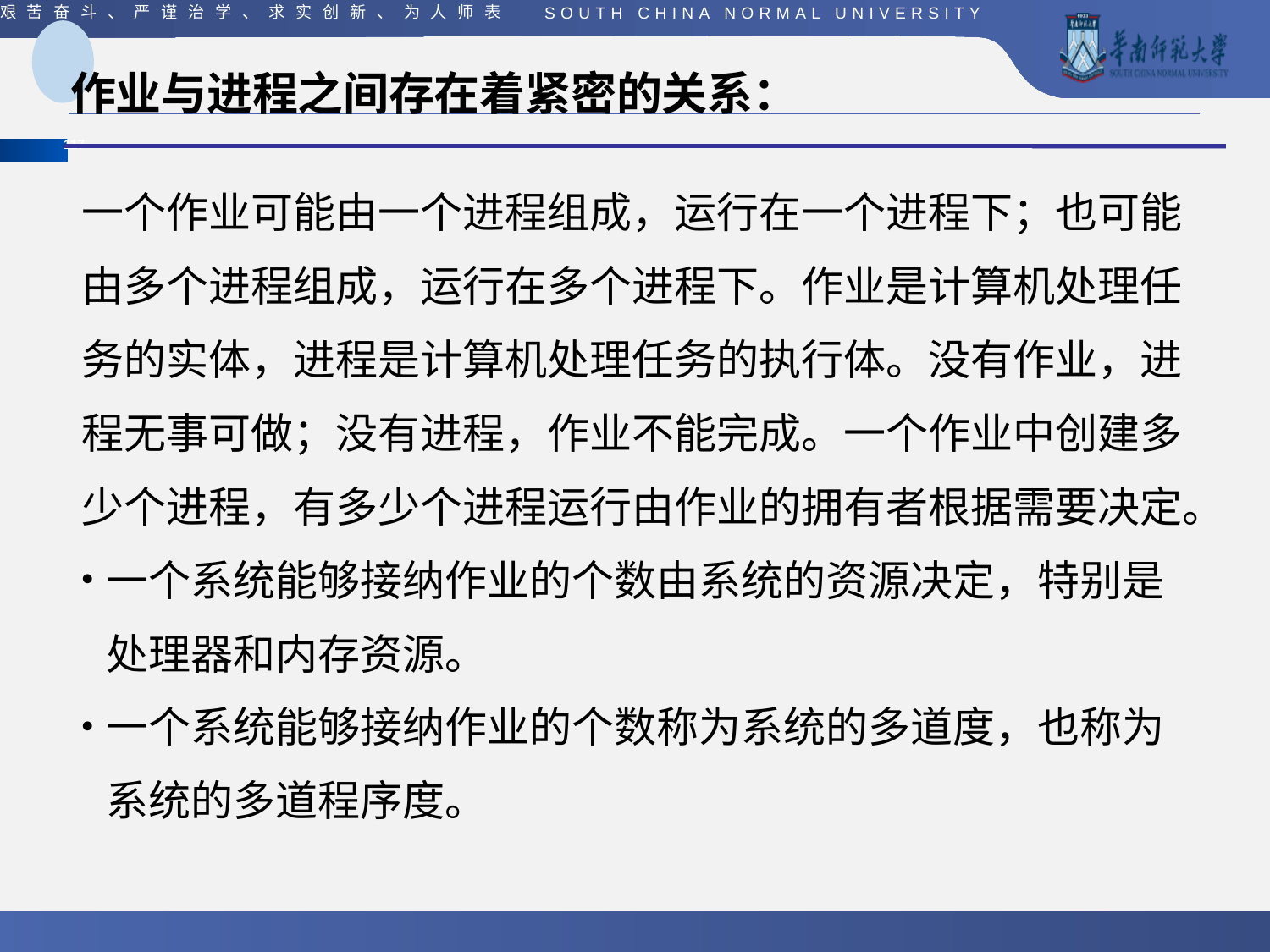

# 作业与进程之间存在着紧密的关系：
一个作业可能由一个进程组成，运行在一个进程下；也可能由多个进程组成，运行在多个进程下。作业是计算机处理任务的实体，进程是计算机处理任务的执行体。没有作业，进程无事可做；没有进程，作业不能完成。一个作业中创建多少个进程，有多少个进程运行由作业的拥有者根据需要决定。
一个系统能够接纳作业的个数由系统的资源决定，特别是处理器和内存资源。
一个系统能够接纳作业的个数称为系统的多道度，也称为系统的多道程序度。

117